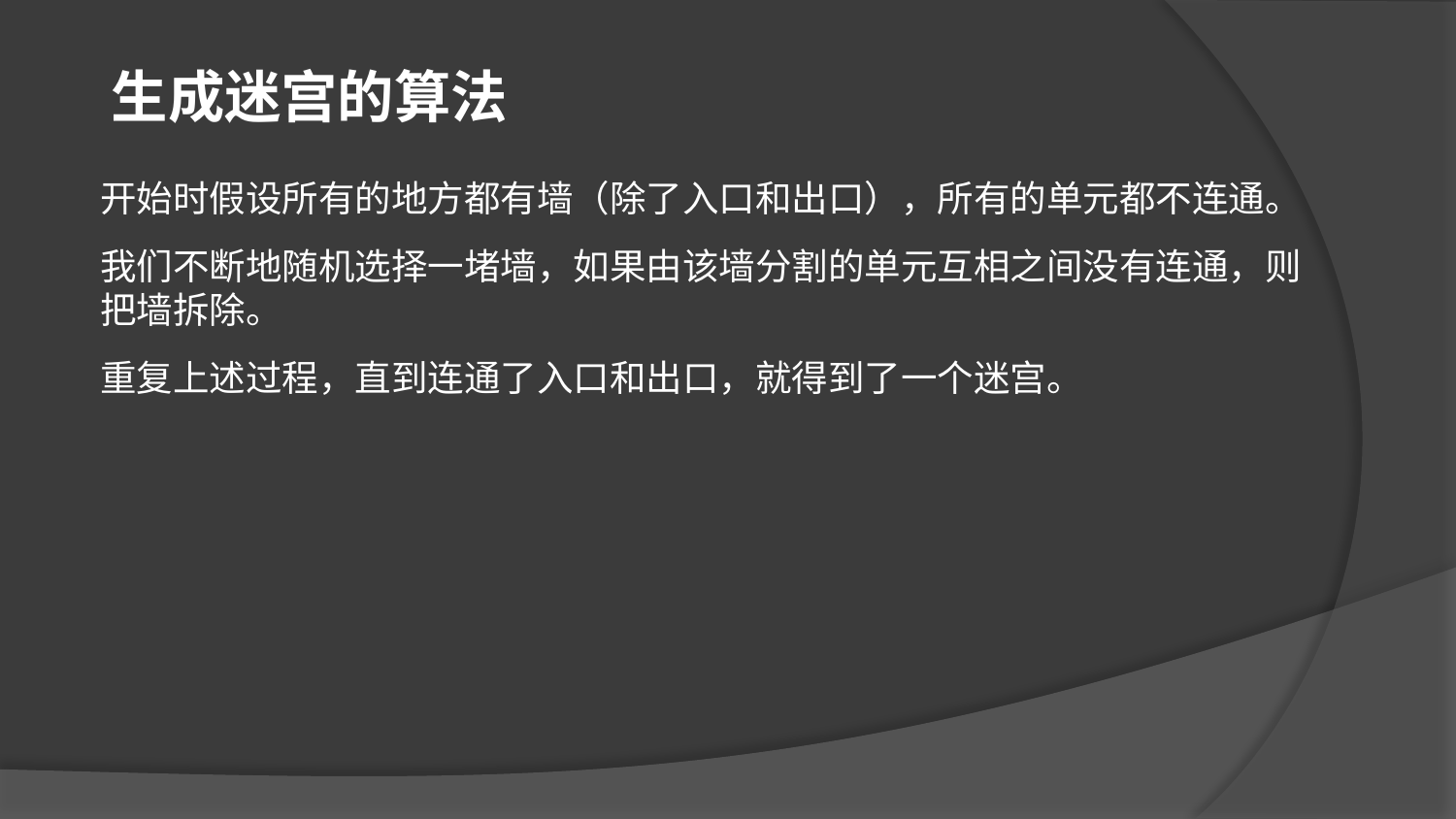

生成迷宫的算法
开始时假设所有的地方都有墙（除了入口和出口），所有的单元都不连通。
我们不断地随机选择一堵墙，如果由该墙分割的单元互相之间没有连通，则把墙拆除。
重复上述过程，直到连通了入口和出口，就得到了一个迷宫。